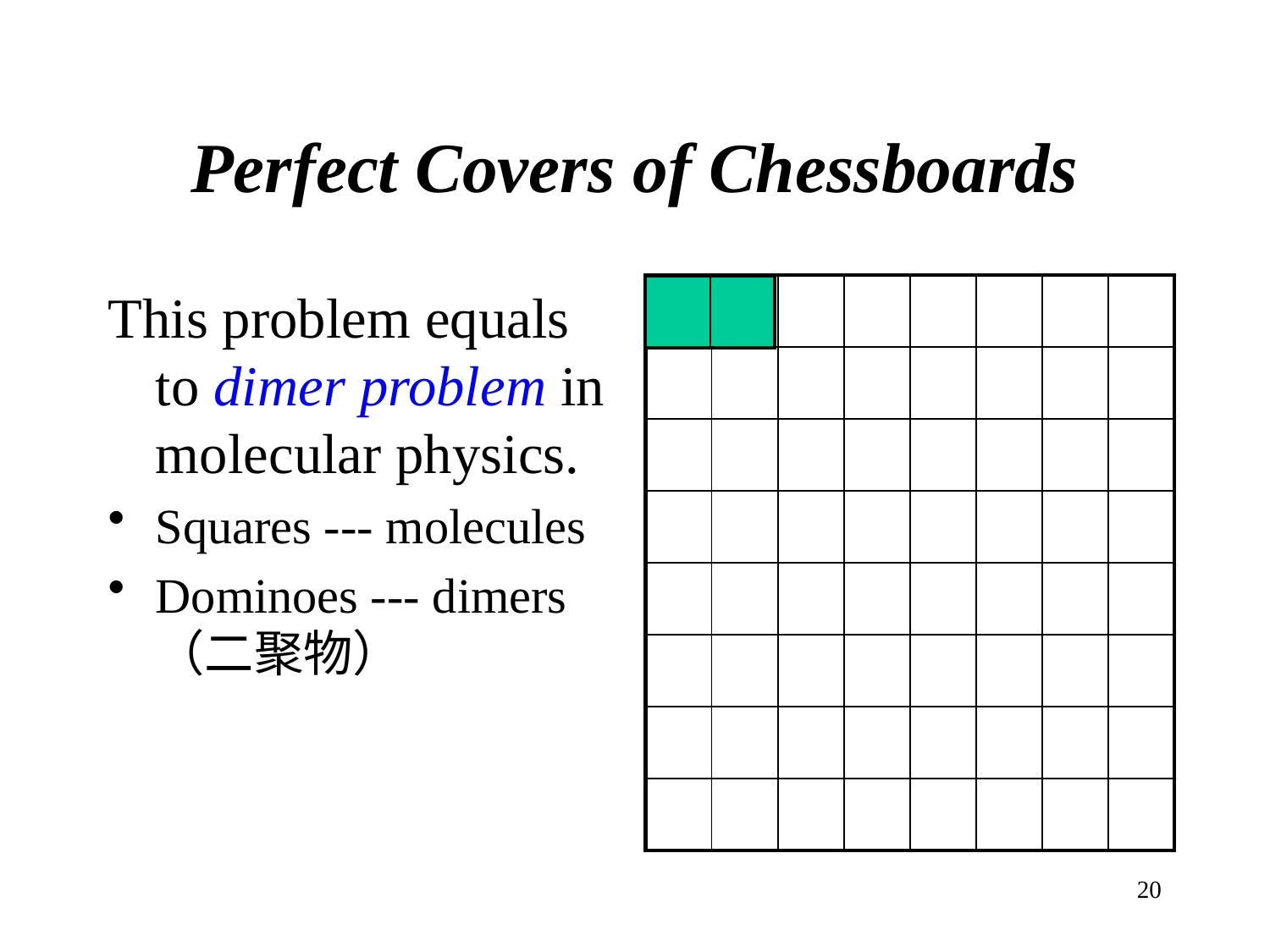

# Perfect Covers of Chessboards
This problem equals to dimer problem in molecular physics.
Squares --- molecules
Dominoes --- dimers （二聚物）
|  |  |  |  |  |  |  |  |
| --- | --- | --- | --- | --- | --- | --- | --- |
|  |  |  |  |  |  |  |  |
|  |  |  |  |  |  |  |  |
|  |  |  |  |  |  |  |  |
|  |  |  |  |  |  |  |  |
|  |  |  |  |  |  |  |  |
|  |  |  |  |  |  |  |  |
|  |  |  |  |  |  |  |  |
|  |  |
| --- | --- |

20